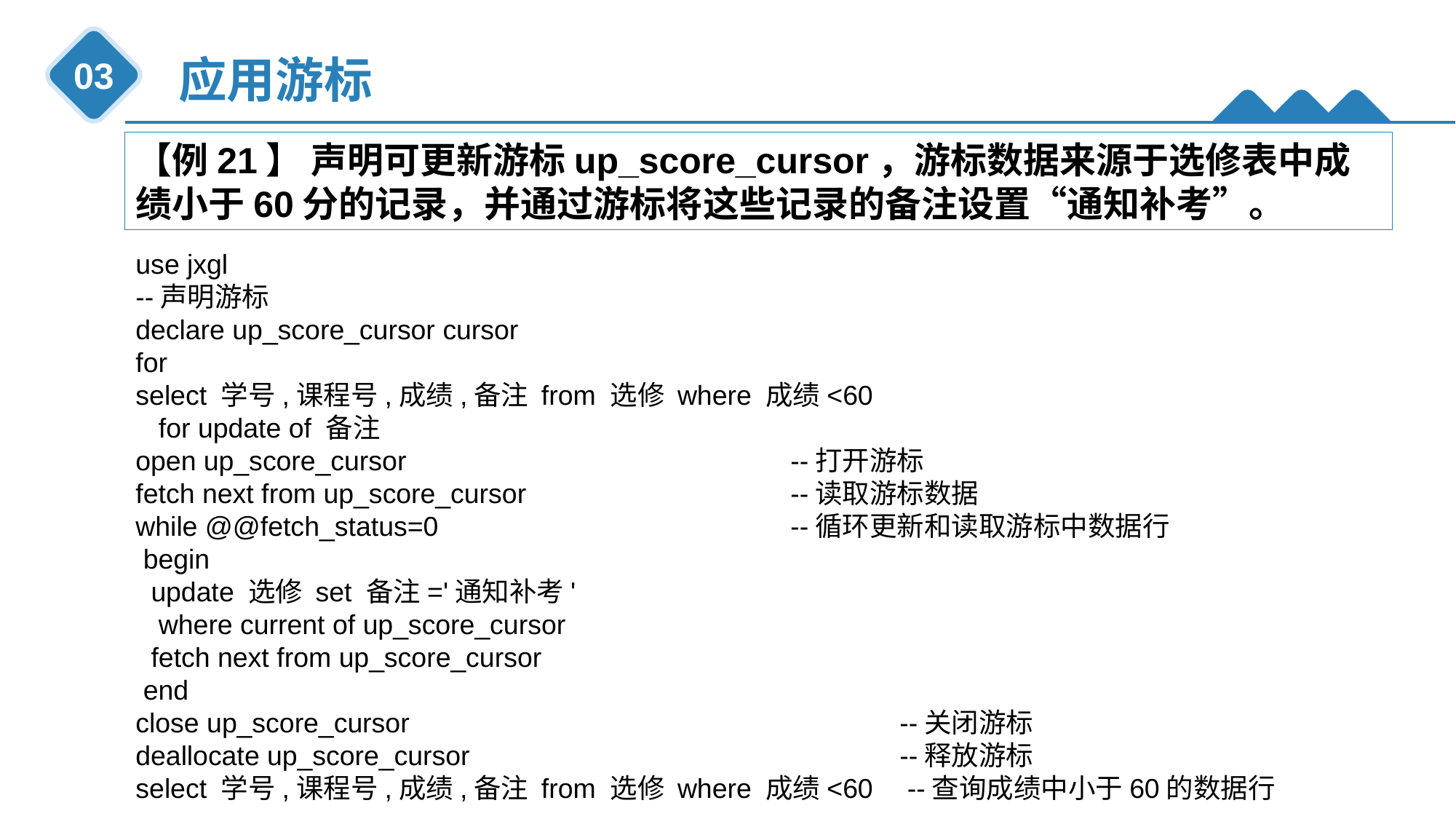

应用游标
03

【例21】 声明可更新游标up_score_cursor，游标数据来源于选修表中成绩小于60分的记录，并通过游标将这些记录的备注设置“通知补考”。
use jxgl
--声明游标
declare up_score_cursor cursor
for
select 学号,课程号,成绩,备注 from 选修 where 成绩<60
   for update of 备注
open up_score_cursor				--打开游标
fetch next from up_score_cursor			--读取游标数据
while @@fetch_status=0				--循环更新和读取游标中数据行
 begin
  update 选修 set 备注='通知补考'
   where current of up_score_cursor
  fetch next from up_score_cursor
 end
close up_score_cursor					--关闭游标
deallocate up_score_cursor				--释放游标
select 学号,课程号,成绩,备注 from 选修 where 成绩<60	 --查询成绩中小于60的数据行